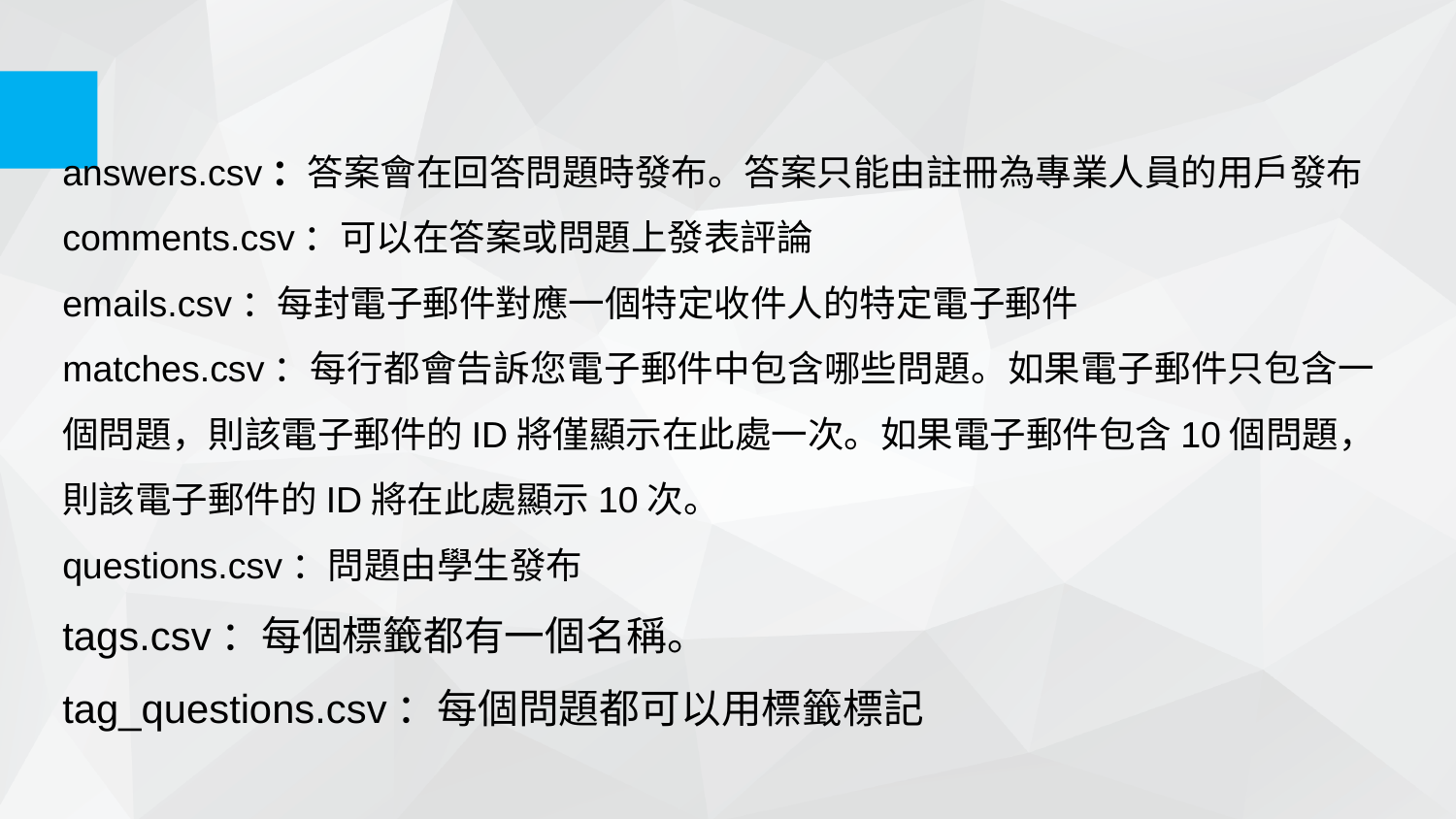

answers.csv：答案會在回答問題時發布。答案只能由註冊為專業人員的用戶發布
comments.csv：可以在答案或問題上發表評論
emails.csv：每封電子郵件對應一個特定收件人的特定電子郵件
matches.csv：每行都會告訴您電子郵件中包含哪些問題。如果電子郵件只包含一個問題，則該電子郵件的ID將僅顯示在此處一次。如果電子郵件包含10個問題，則該電子郵件的ID將在此處顯示10次。
questions.csv：問題由學生發布
tags.csv：每個標籤都有一個名稱。
tag_questions.csv：每個問題都可以用標籤標記